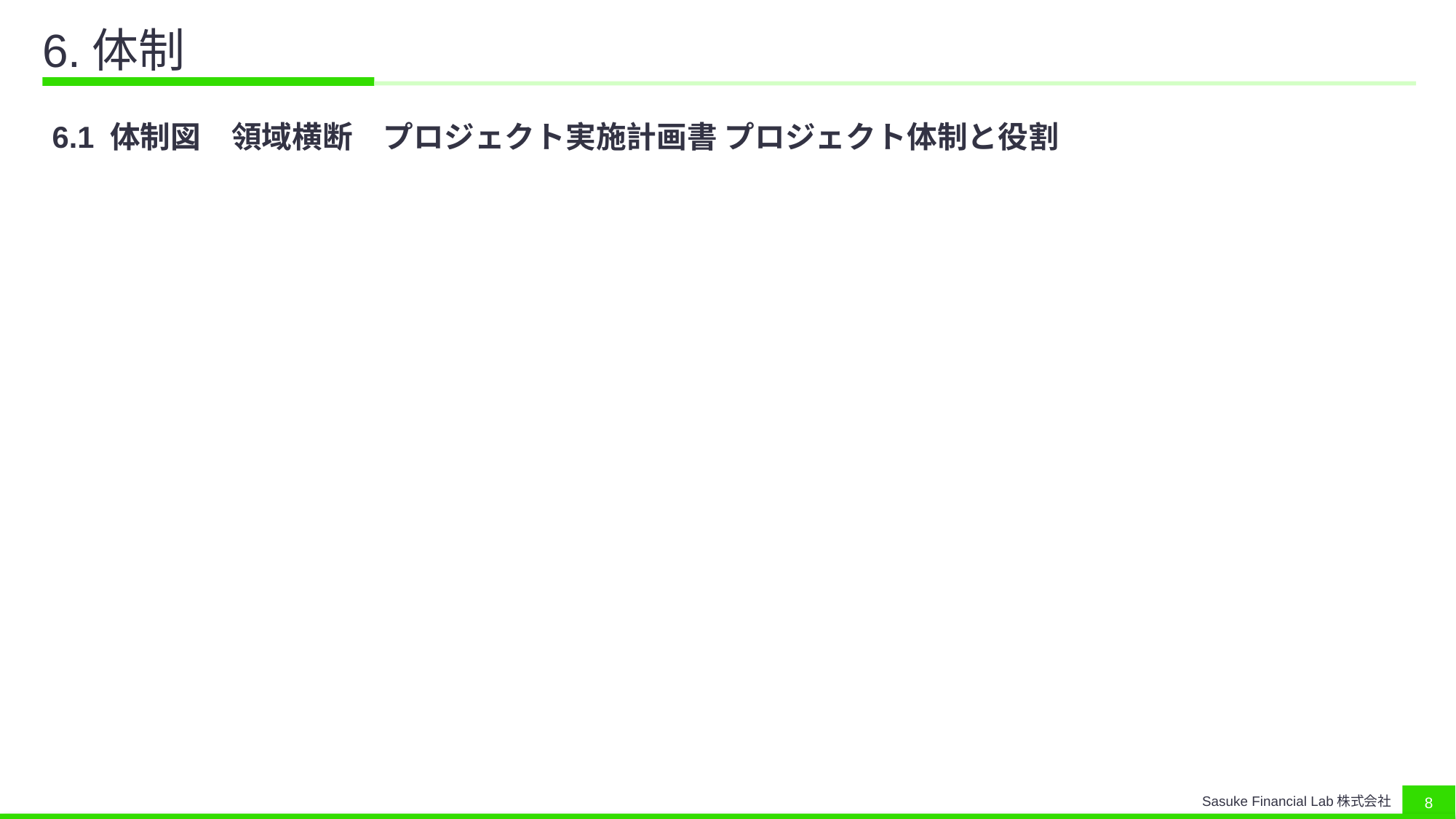

# 6.体制
6.1 体制図　領域横断　プロジェクト実施計画書 プロジェクト体制と役割

8
Sasuke Financial Lab株式会社